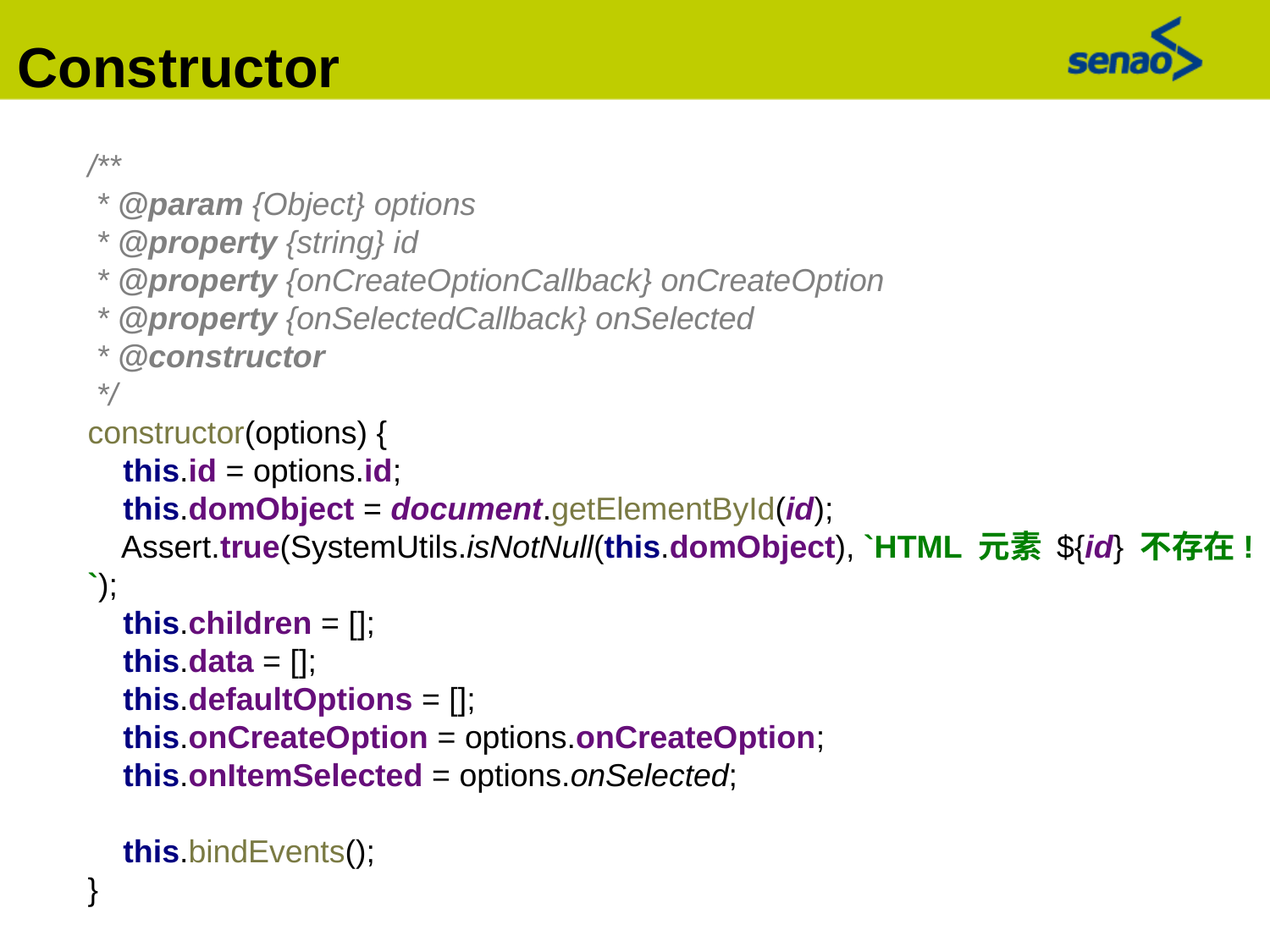

Constructor
/**
 * @param {Object} options
 * @property {string} id
 * @property {onCreateOptionCallback} onCreateOption
 * @property {onSelectedCallback} onSelected
 * @constructor
 */
constructor(options) {
    this.id = options.id;
    this.domObject = document.getElementById(id);
    Assert.true(SystemUtils.isNotNull(this.domObject), `HTML 元素 ${id} 不存在!`);
    this.children = [];
    this.data = [];
    this.defaultOptions = [];
    this.onCreateOption = options.onCreateOption;
    this.onItemSelected = options.onSelected;
    this.bindEvents();
}